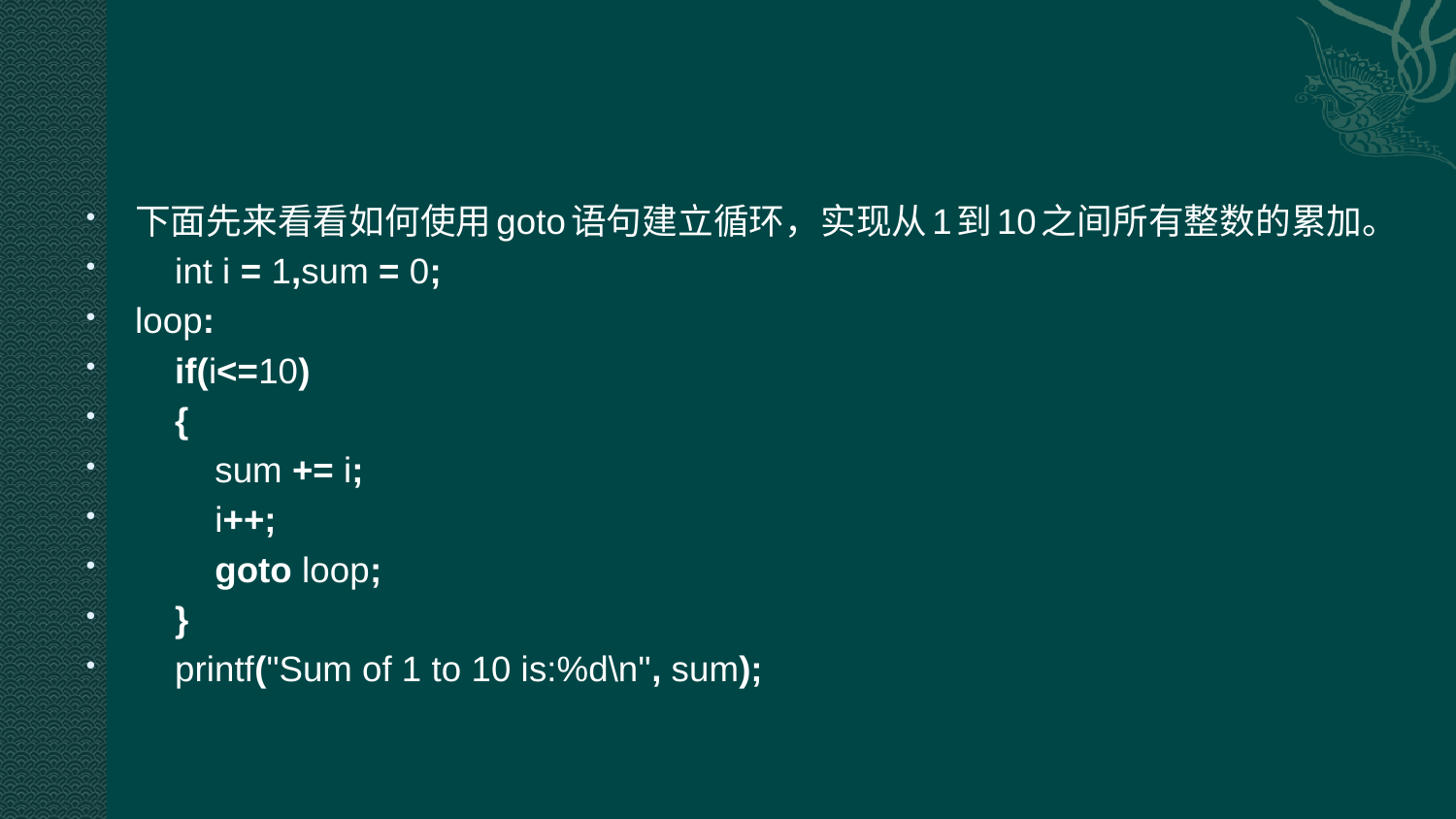

#
下面先来看看如何使用goto语句建立循环，实现从1到10之间所有整数的累加。
    int i = 1,sum = 0;
loop:
    if(i<=10)
    {
        sum += i;
        i++;
        goto loop;
    }
    printf("Sum of 1 to 10 is:%d\n", sum);